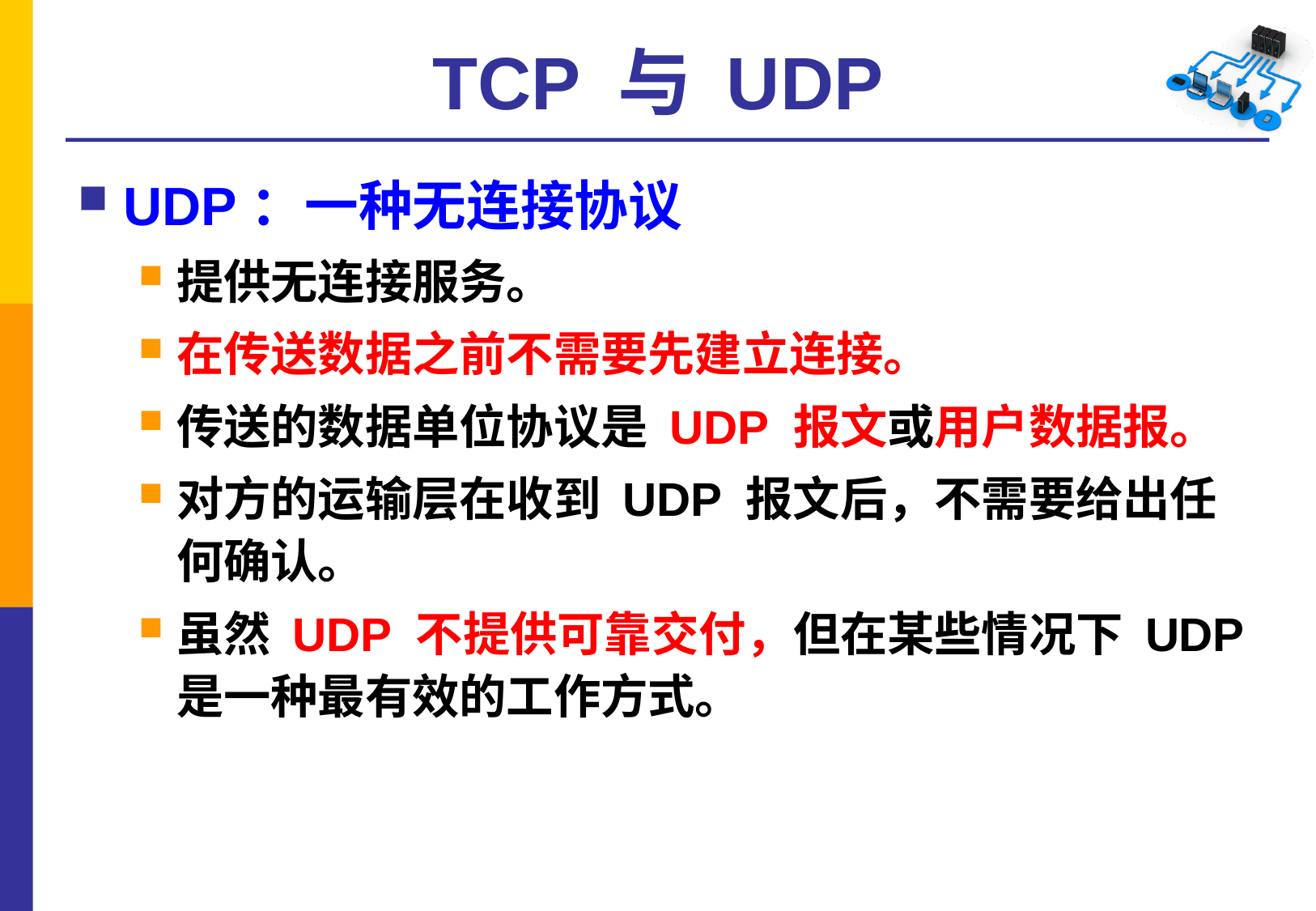

# TCP 与 UDP
UDP：一种无连接协议
提供无连接服务。
在传送数据之前不需要先建立连接。
传送的数据单位协议是 UDP 报文或用户数据报。
对方的运输层在收到 UDP 报文后，不需要给出任何确认。
虽然 UDP 不提供可靠交付，但在某些情况下 UDP 是一种最有效的工作方式。